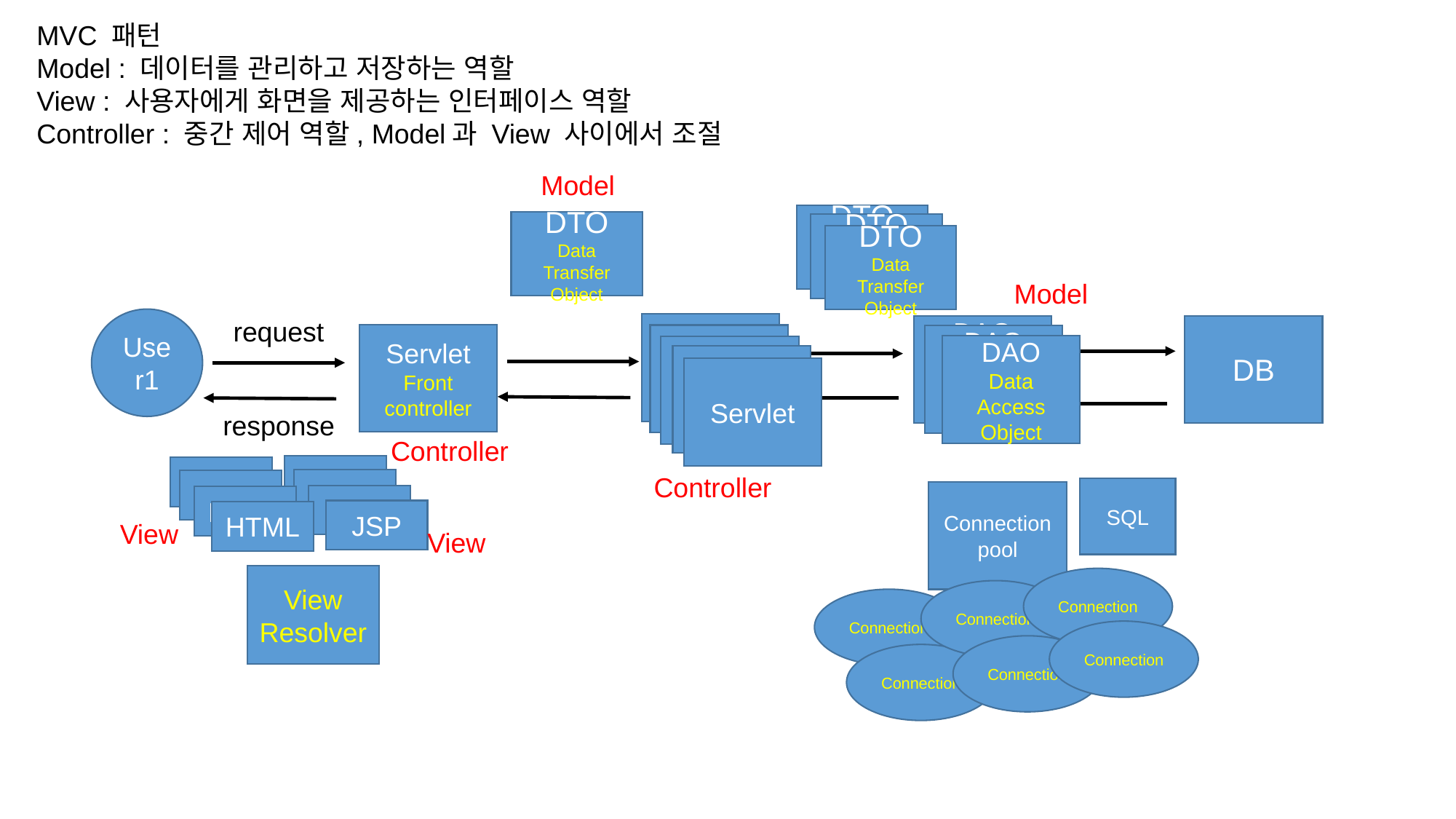

MVC 패턴
Model : 데이터를 관리하고 저장하는 역할
View : 사용자에게 화면을 제공하는 인터페이스 역할
Controller : 중간 제어 역할, Model과 View 사이에서 조절
Model
DTO
Data Transfer Object
DTO
Data Transfer Object
DTO
Data Transfer Object
DTO
Data Transfer Object
Model
User1
request
Servlet
DB
DAO
Data Access Object
Servlet
Front
controller
Servlet
DAO
Data Access Object
DAO
Data Access Object
Servlet
Servlet
Servlet
response
Controller
JSP
HTML
Controller
JSP
HTML
SQL
Connection
pool
JSP
HTML
JSP
HTML
View
View
View
Resolver
Connection
Connection
Connection
Connection
Connection
Connection